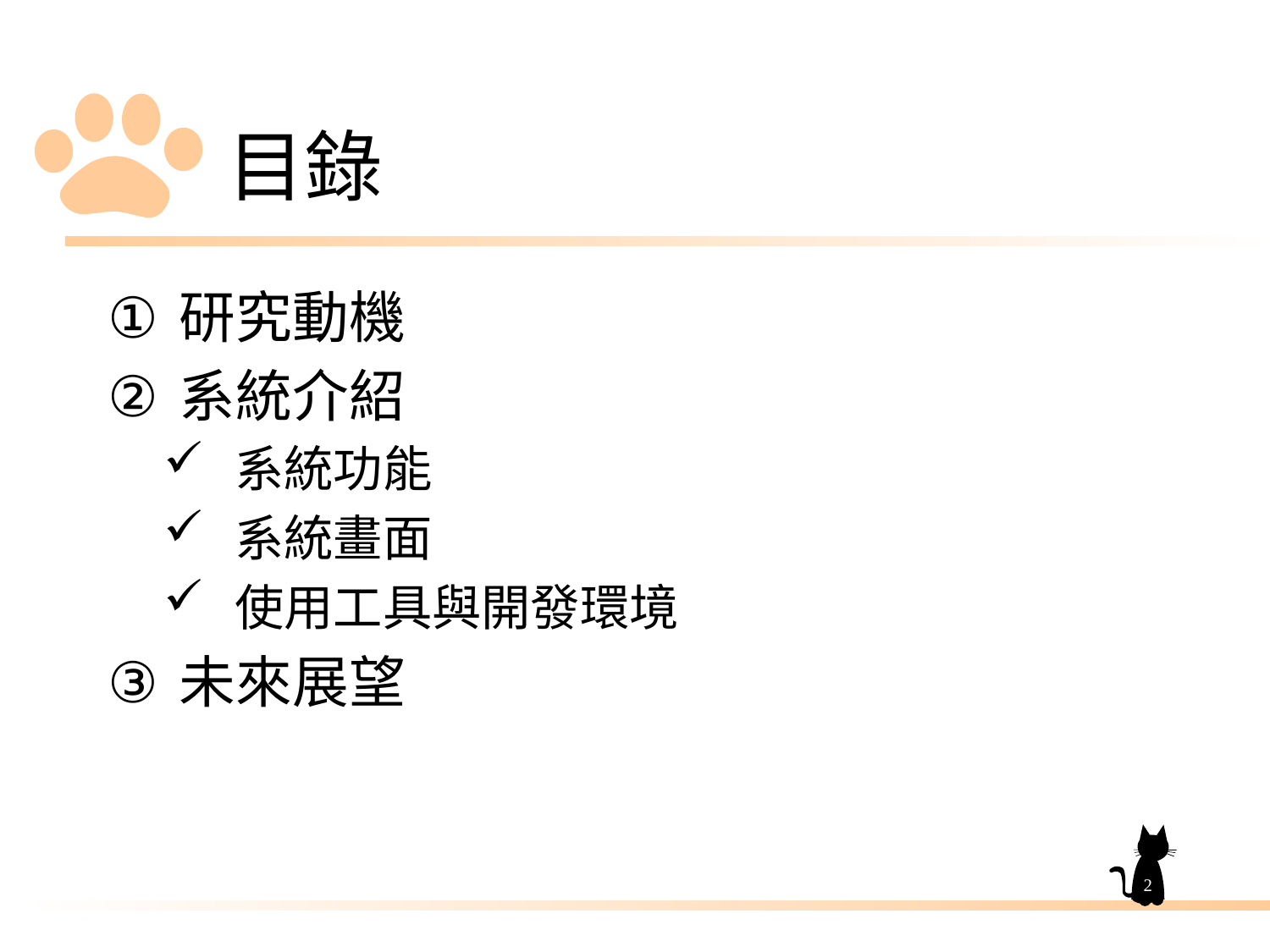

# 目錄
研究動機
系統介紹
系統功能
系統畫面
使用工具與開發環境
未來展望
2